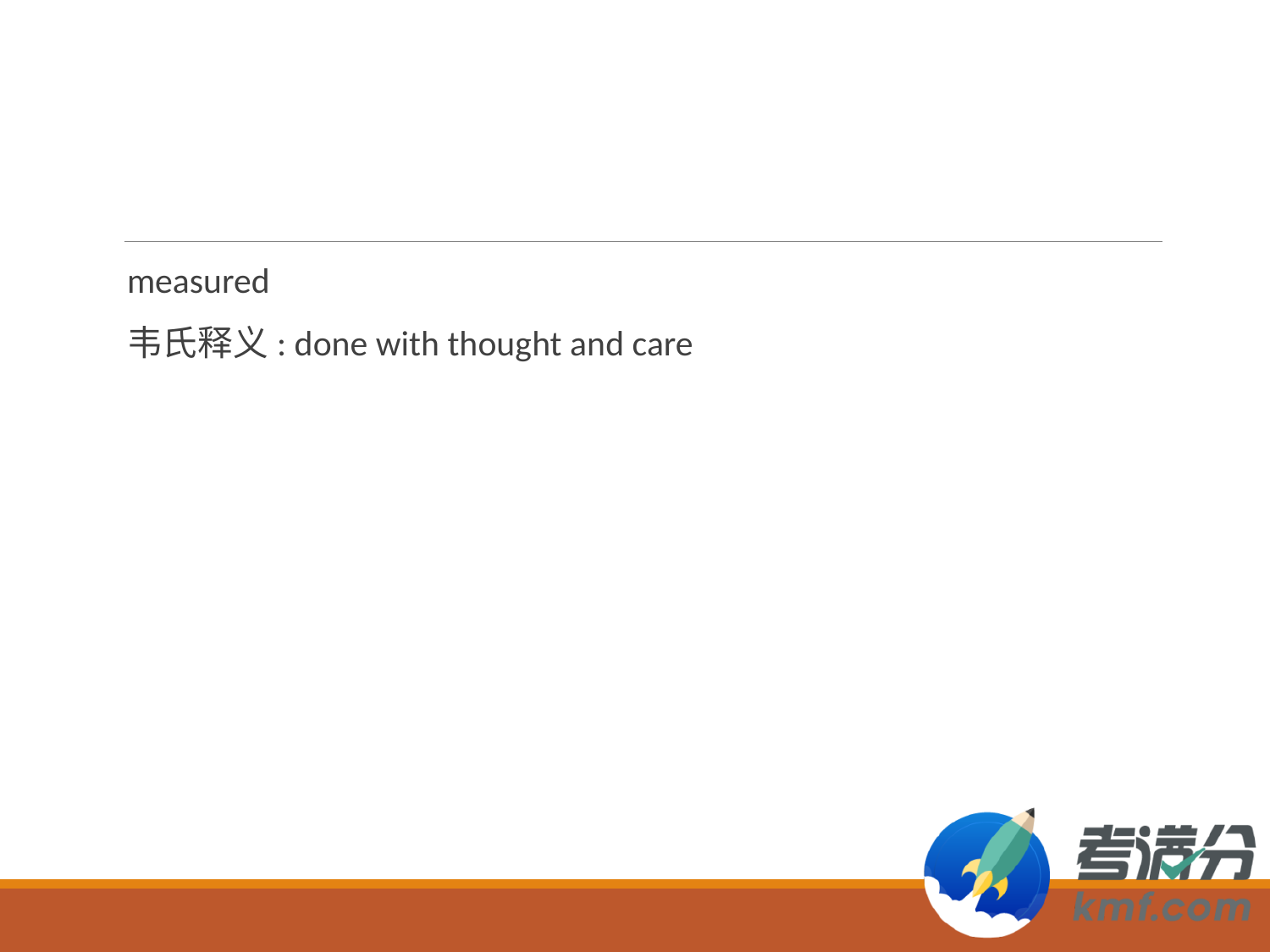

#
measured
韦氏释义: done with thought and care